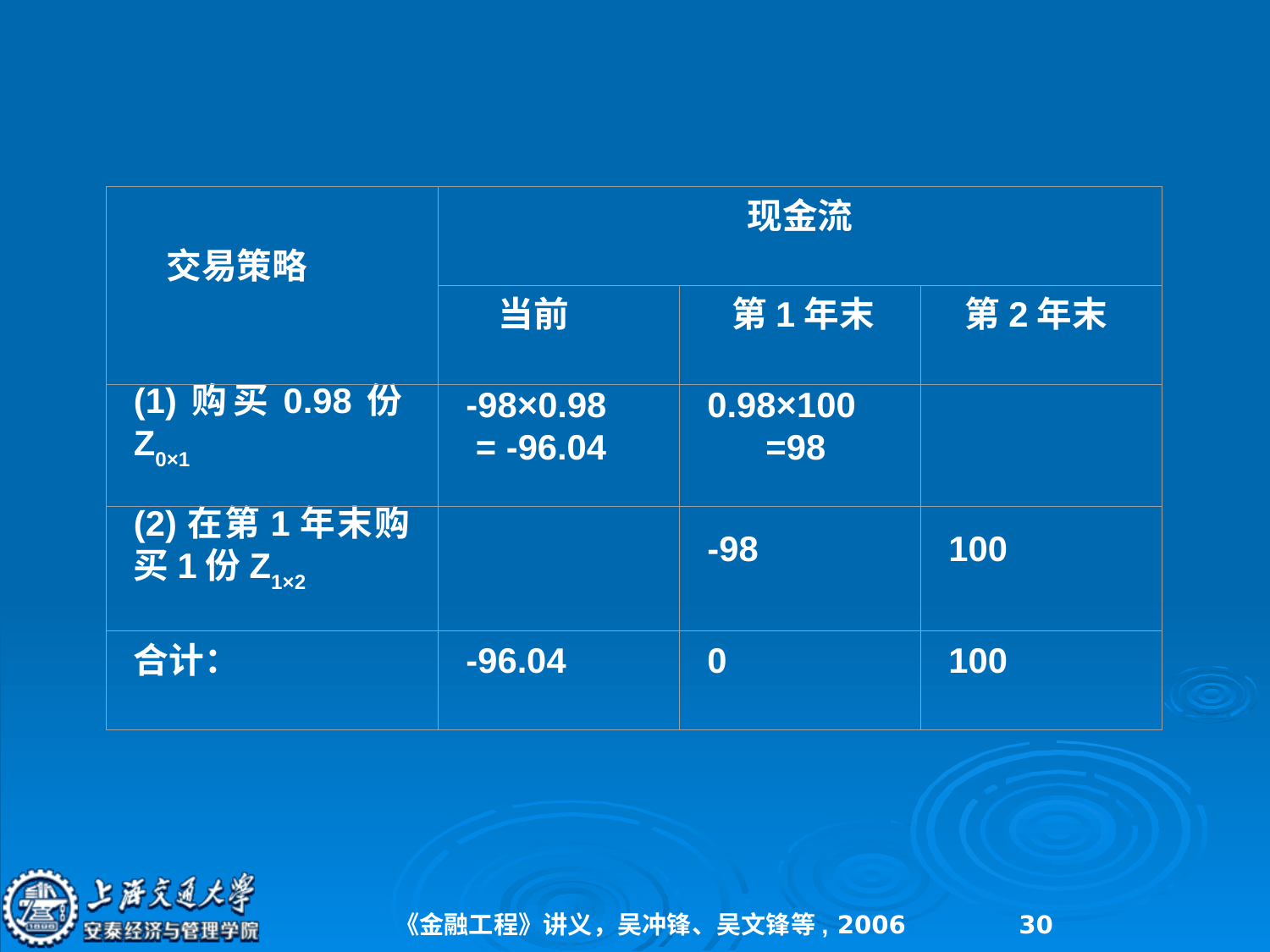

交易策略

现金流

   当前

  第1年末

 第2年末

(1)购买0.98份Z0×1

-98×0.98
 = -96.04

0.98×100
      =98

(2)在第1年末购买1份Z1×2

-98

100

合计：

-96.04

0

100